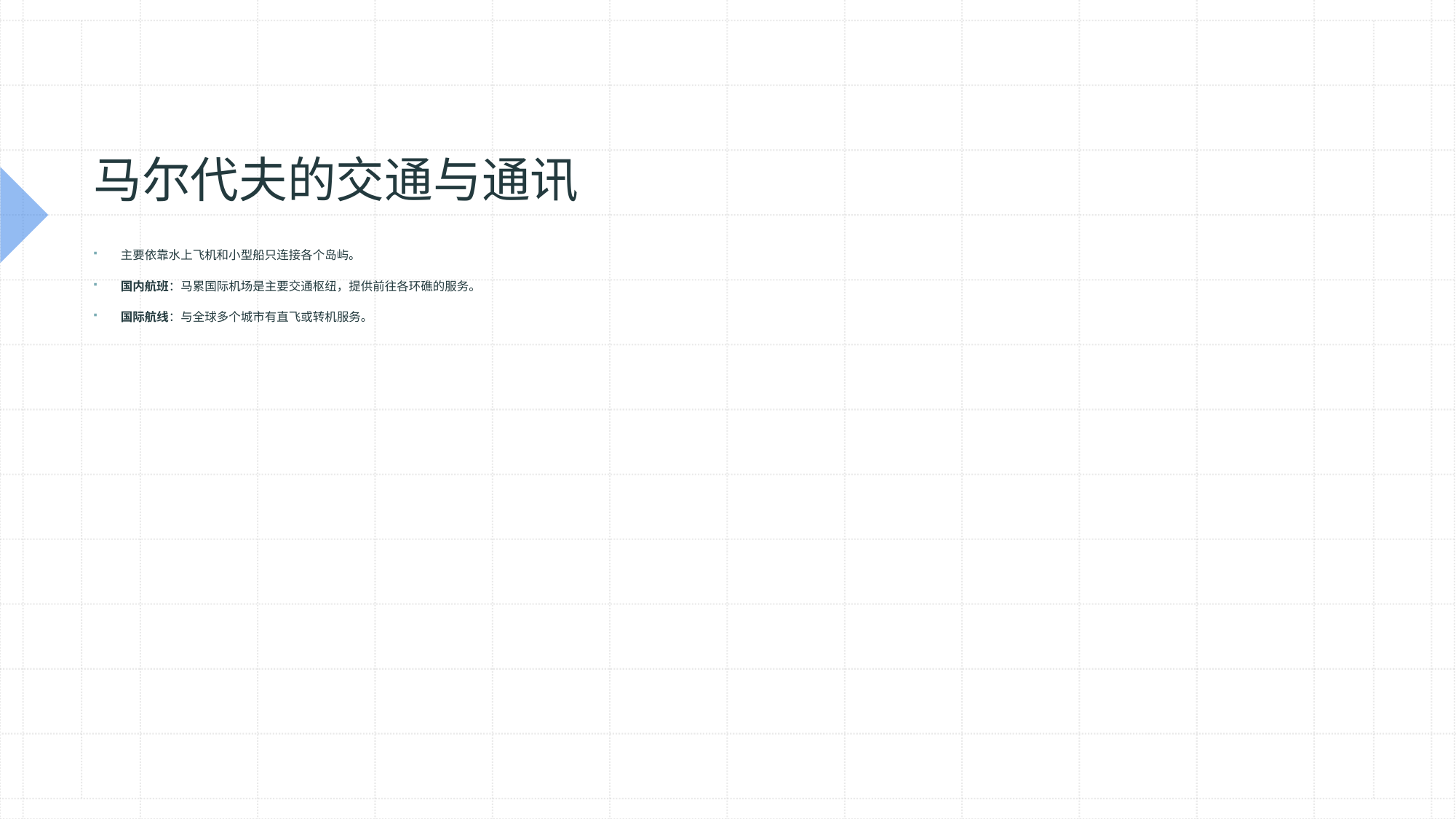

# 马尔代夫的交通与通讯
主要依靠水上飞机和小型船只连接各个岛屿。
国内航班：马累国际机场是主要交通枢纽，提供前往各环礁的服务。
国际航线：与全球多个城市有直飞或转机服务。